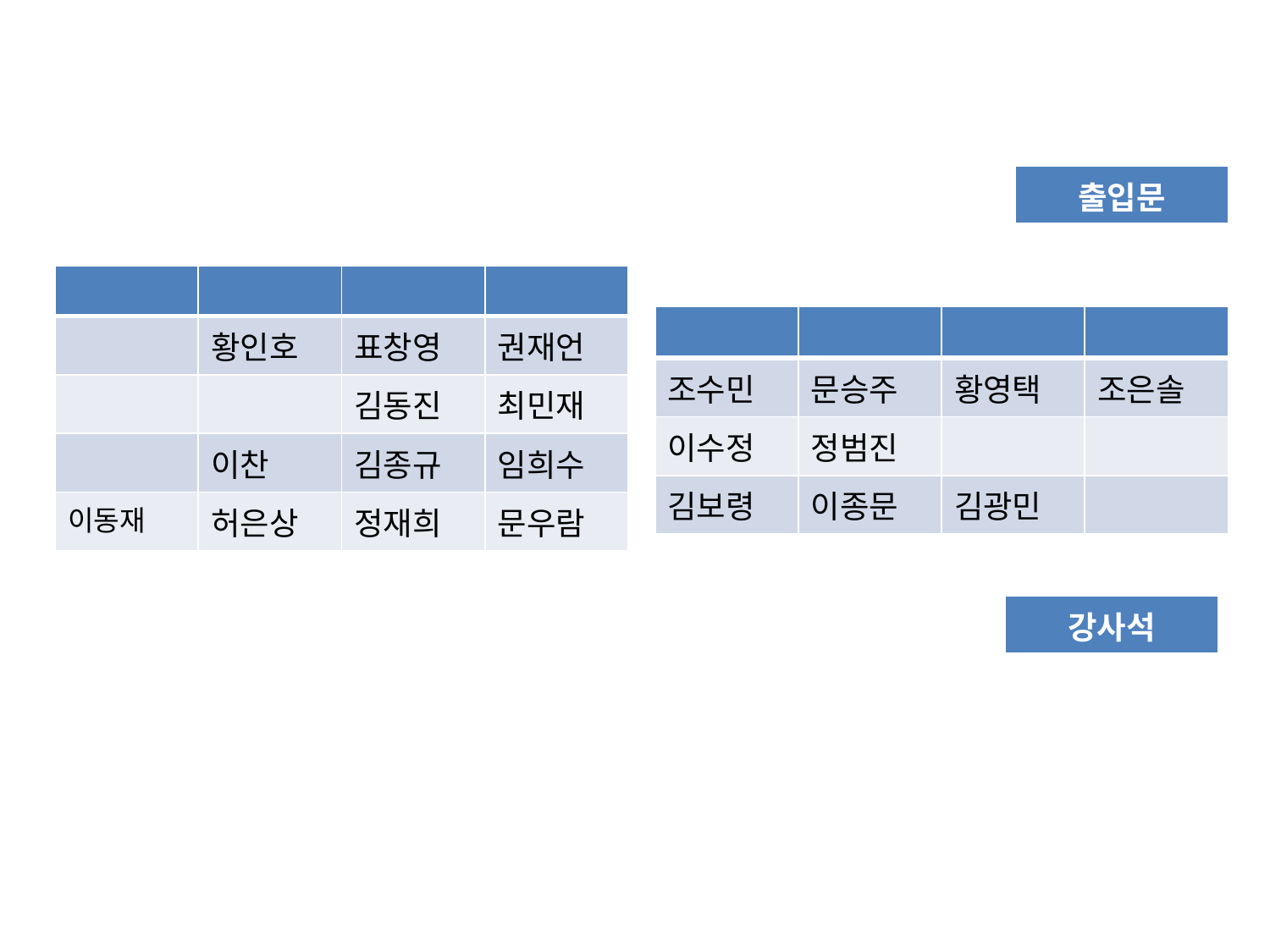

| 출입문 |
| --- |
|  |  |  |  |
| --- | --- | --- | --- |
|  | 황인호 | 표창영 | 권재언 |
|  |  | 김동진 | 최민재 |
|  | 이찬 | 김종규 | 임희수 |
| 이동재 | 허은상 | 정재희 | 문우람 |
|  |  |  |  |
| --- | --- | --- | --- |
| 조수민 | 문승주 | 황영택 | 조은솔 |
| 이수정 | 정범진 |  |  |
| 김보령 | 이종문 | 김광민 |  |
| 강사석 |
| --- |